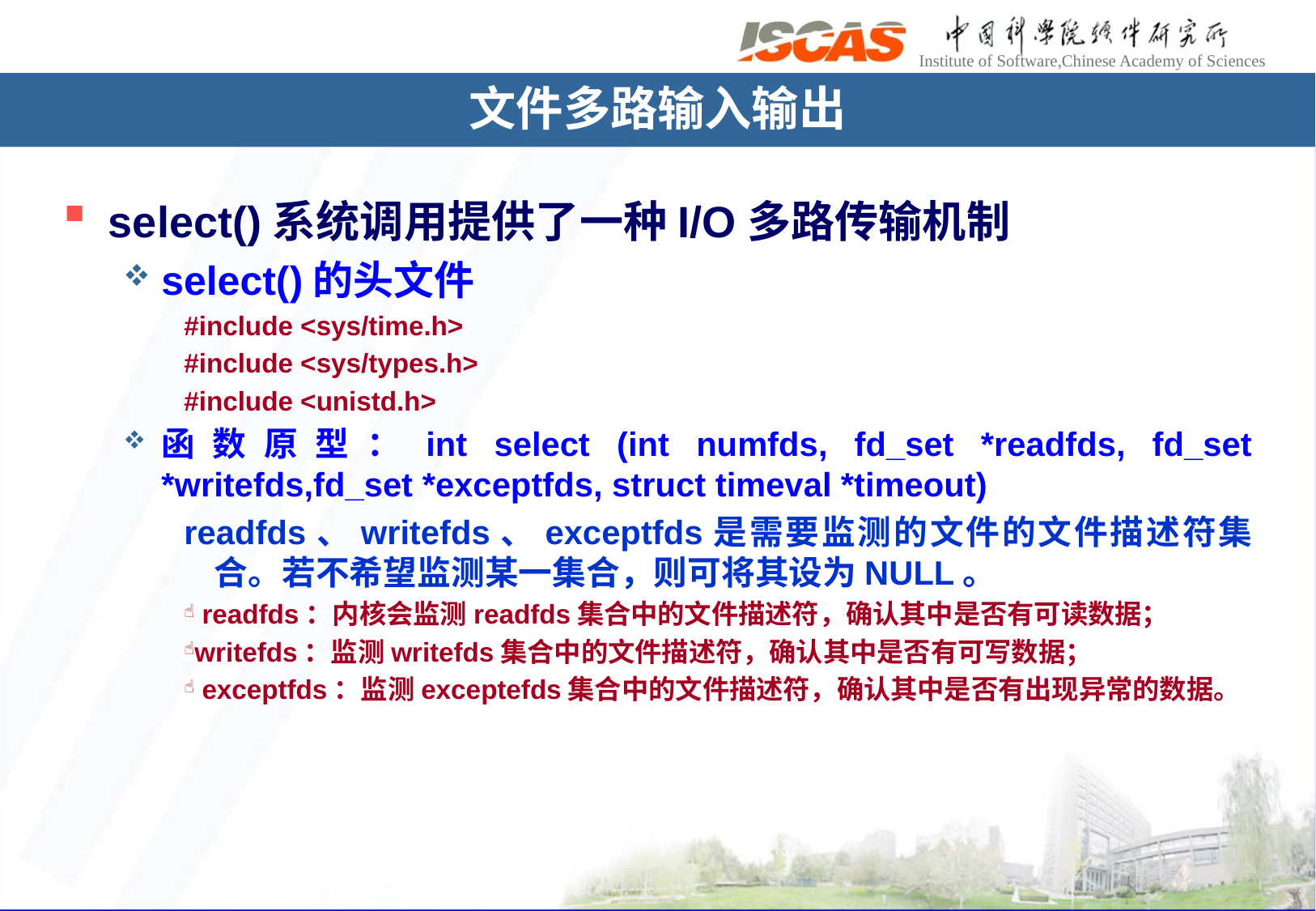

文件多路输入输出

select()系统调用提供了一种I/O多路传输机制
select()的头文件
#include <sys/time.h>
#include <sys/types.h>
#include <unistd.h>
函数原型：int select (int numfds, fd_set *readfds, fd_set *writefds,fd_set *exceptfds, struct timeval *timeout)
readfds、writefds、exceptfds是需要监测的文件的文件描述符集合。若不希望监测某一集合，则可将其设为NULL。
 readfds：内核会监测readfds集合中的文件描述符，确认其中是否有可读数据；
writefds：监测writefds集合中的文件描述符，确认其中是否有可写数据；
 exceptfds：监测exceptefds集合中的文件描述符，确认其中是否有出现异常的数据。